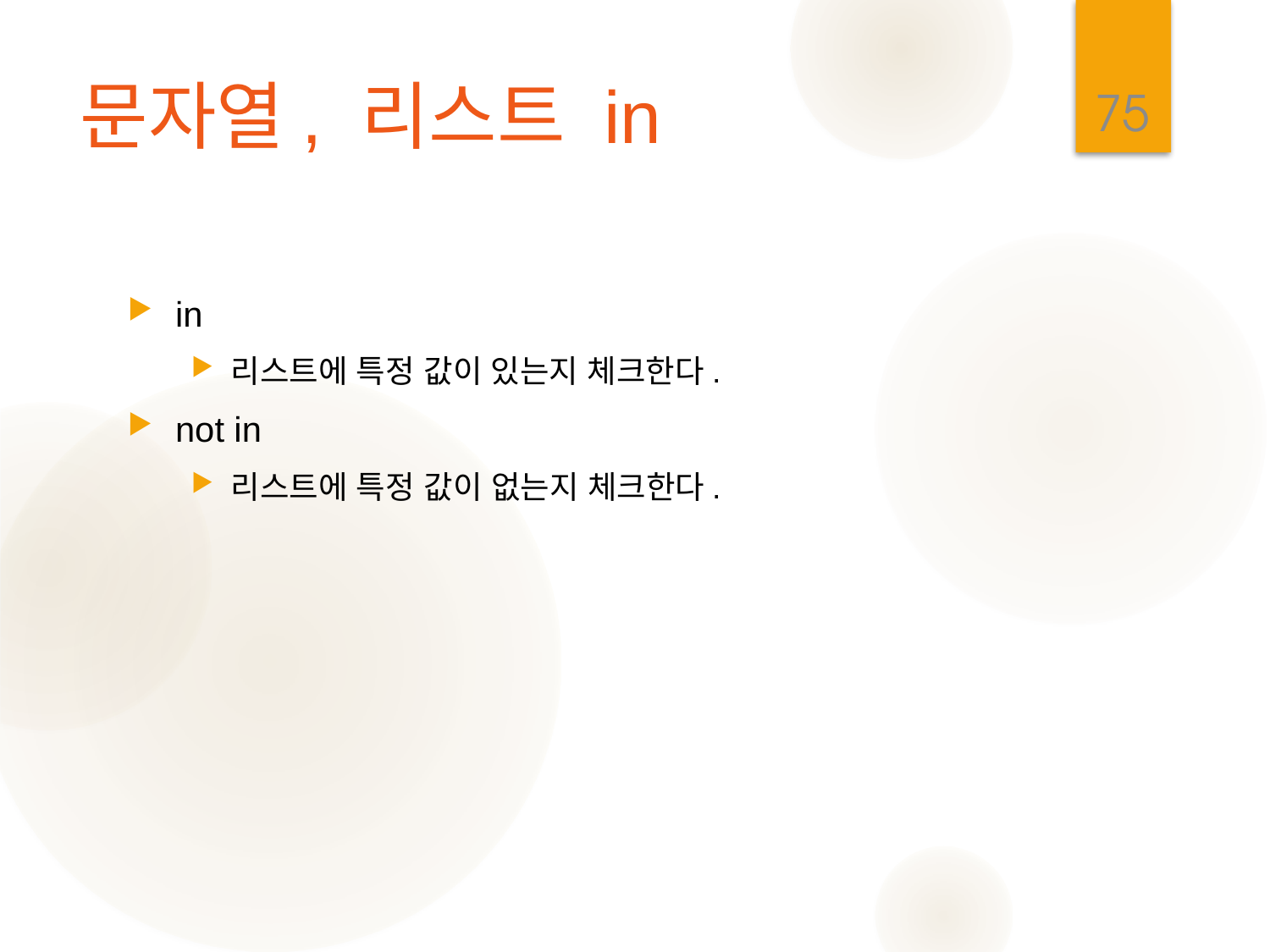

75
# 문자열, 리스트 in
in
리스트에 특정 값이 있는지 체크한다.
not in
리스트에 특정 값이 없는지 체크한다.